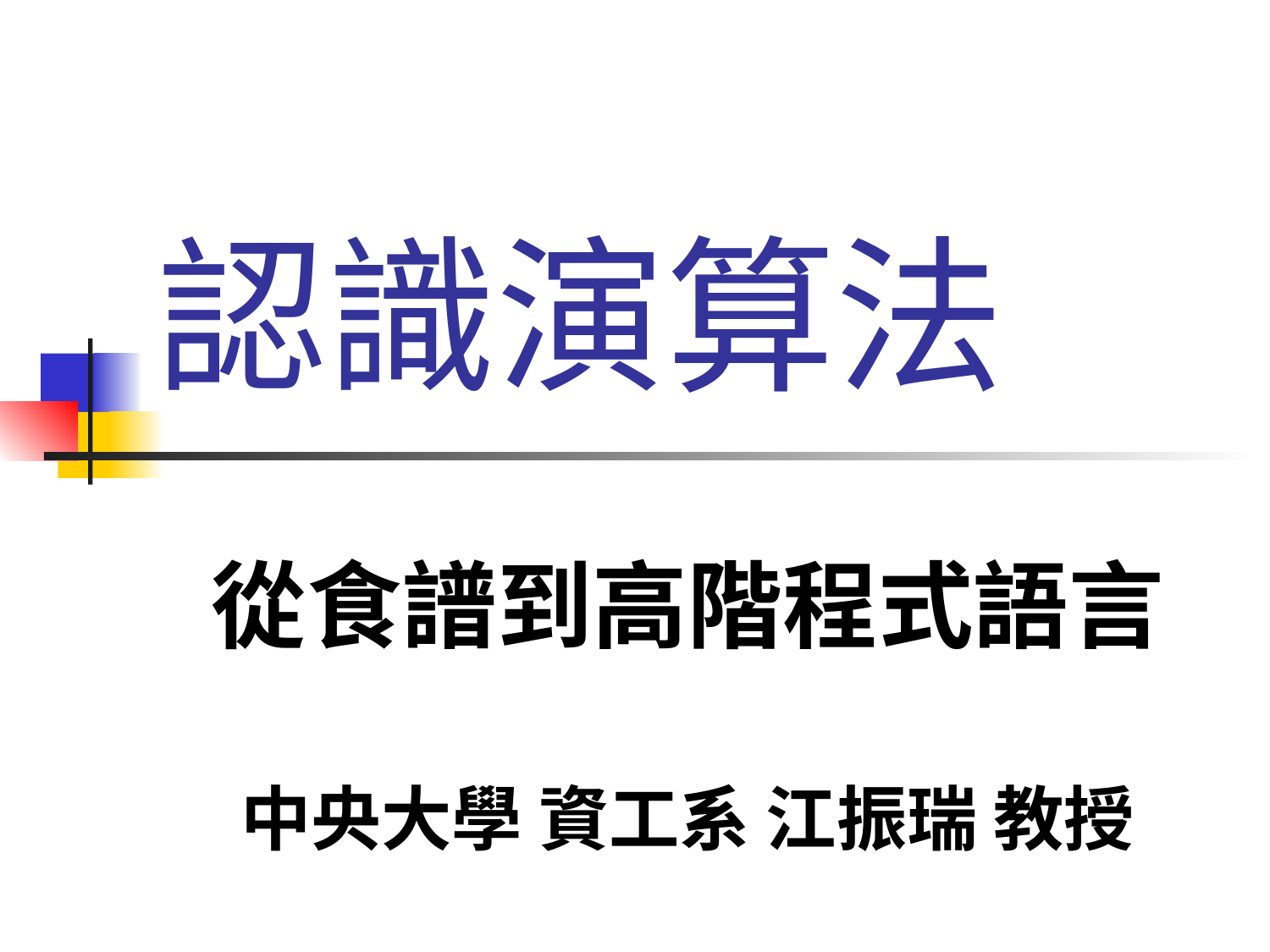

# 認識演算法
從食譜到高階程式語言

中央大學 資工系 江振瑞 教授